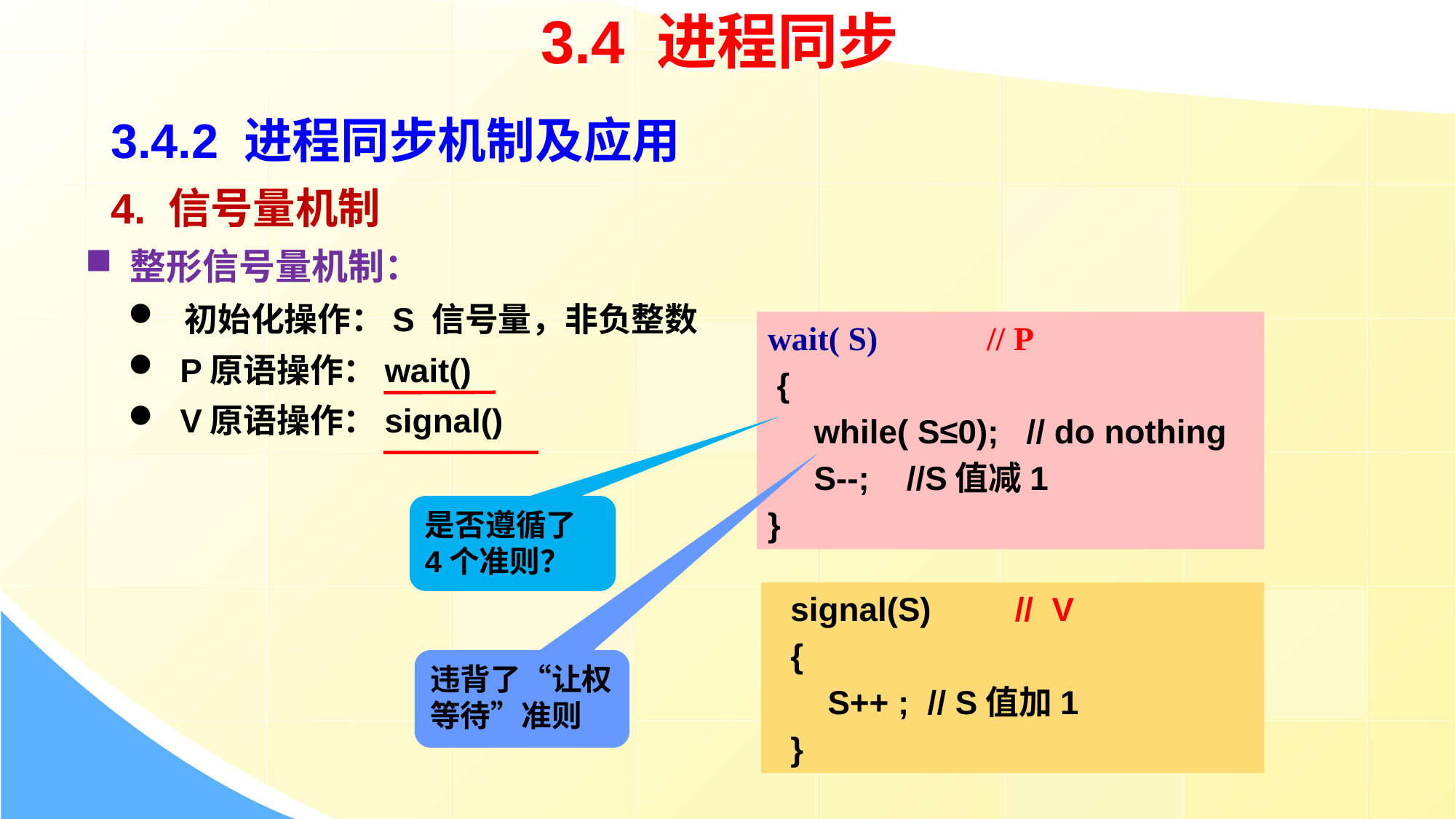

3.4 进程同步
3.4.2 进程同步机制及应用
4. 信号量机制
 整形信号量机制：
  初始化操作：S 信号量，非负整数
  P原语操作：wait()
  V原语操作：signal()

wait( S)             // P
 {
     while( S≤0);   // do nothing
     S--;    //S值减1
}
是否遵循了4个准则？
  signal(S)         //  V
  {
      S++ ;  // S值加1
  }
违背了“让权等待”准则